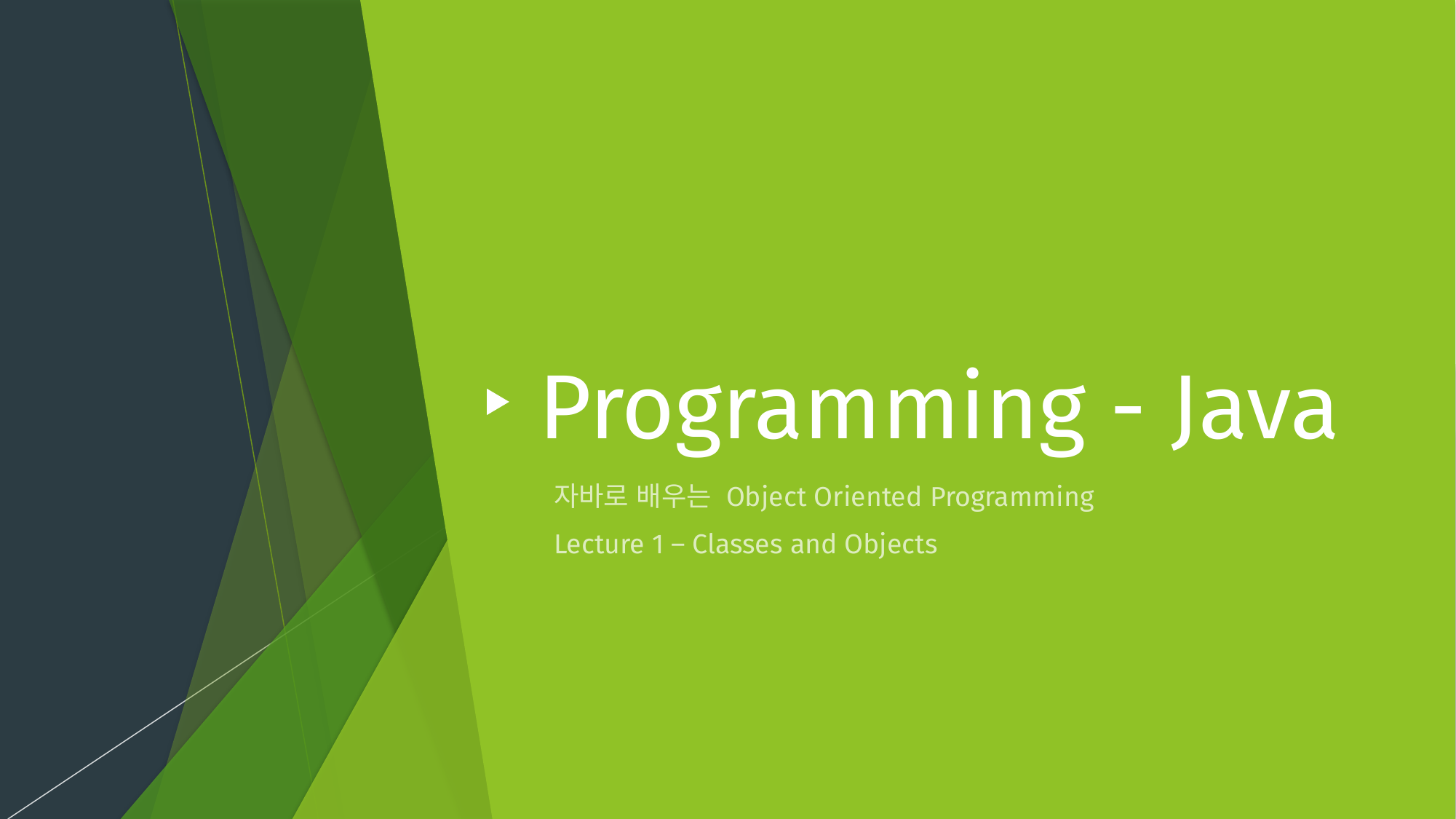

# Programming - Java

자바로 배우는 Object Oriented Programming
Lecture 1 – Classes and Objects